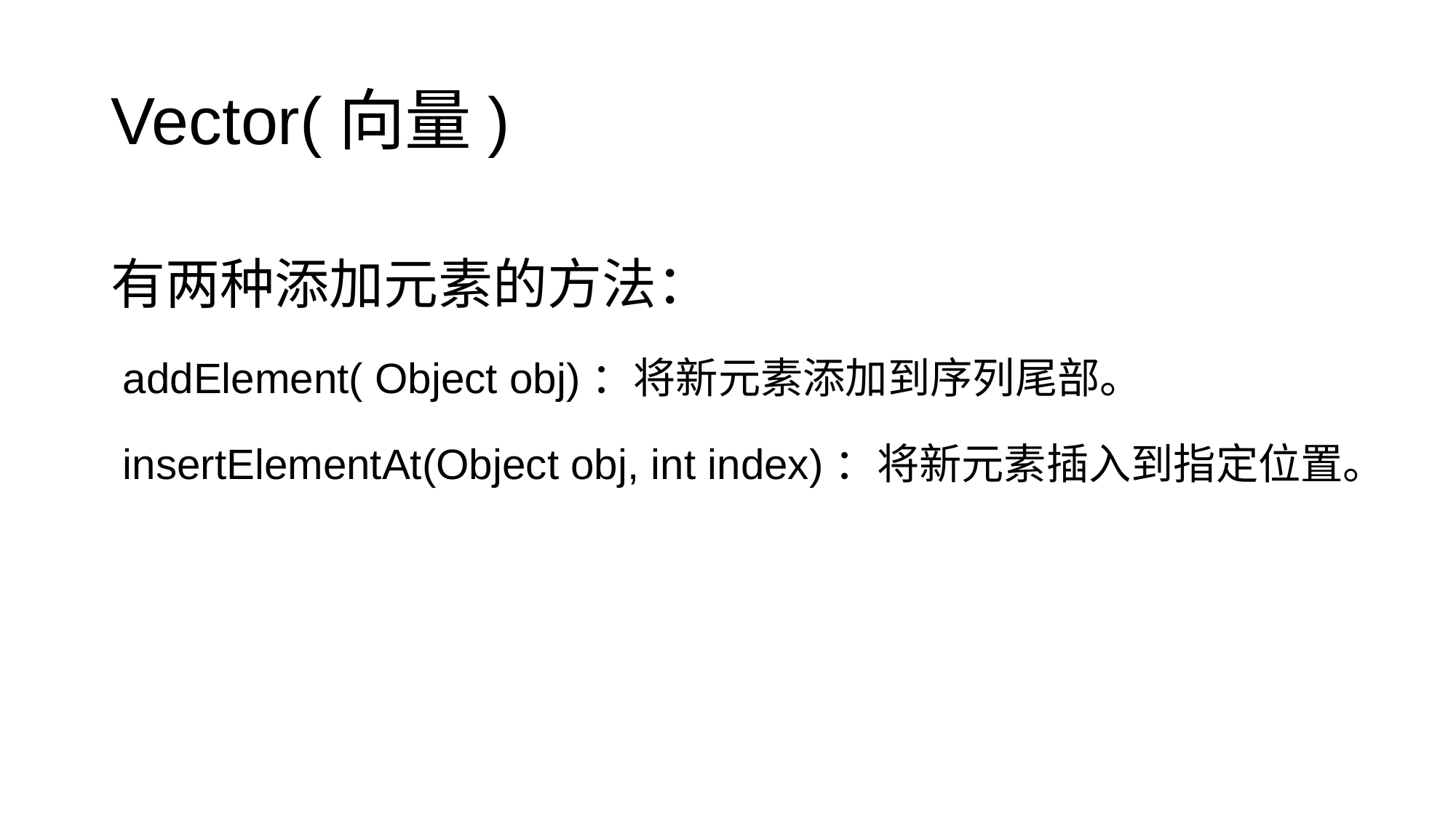

# Vector(向量)
有两种添加元素的方法：
 addElement( Object obj)：将新元素添加到序列尾部。
 insertElementAt(Object obj, int index)：将新元素插入到指定位置。